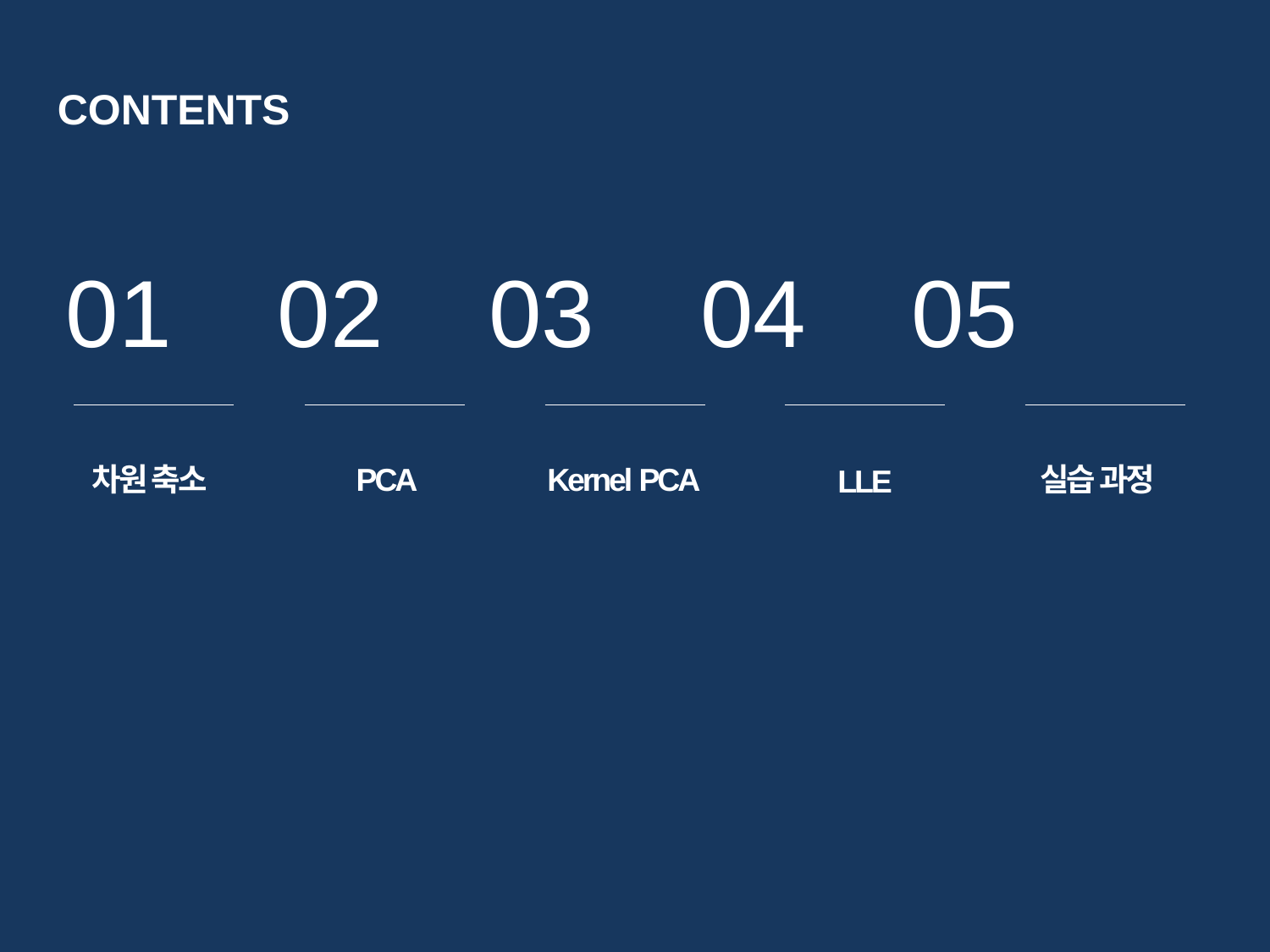

CONTENTS
01    02    03    04    05
차원 축소
PCA
Kernel PCA
실습 과정
LLE